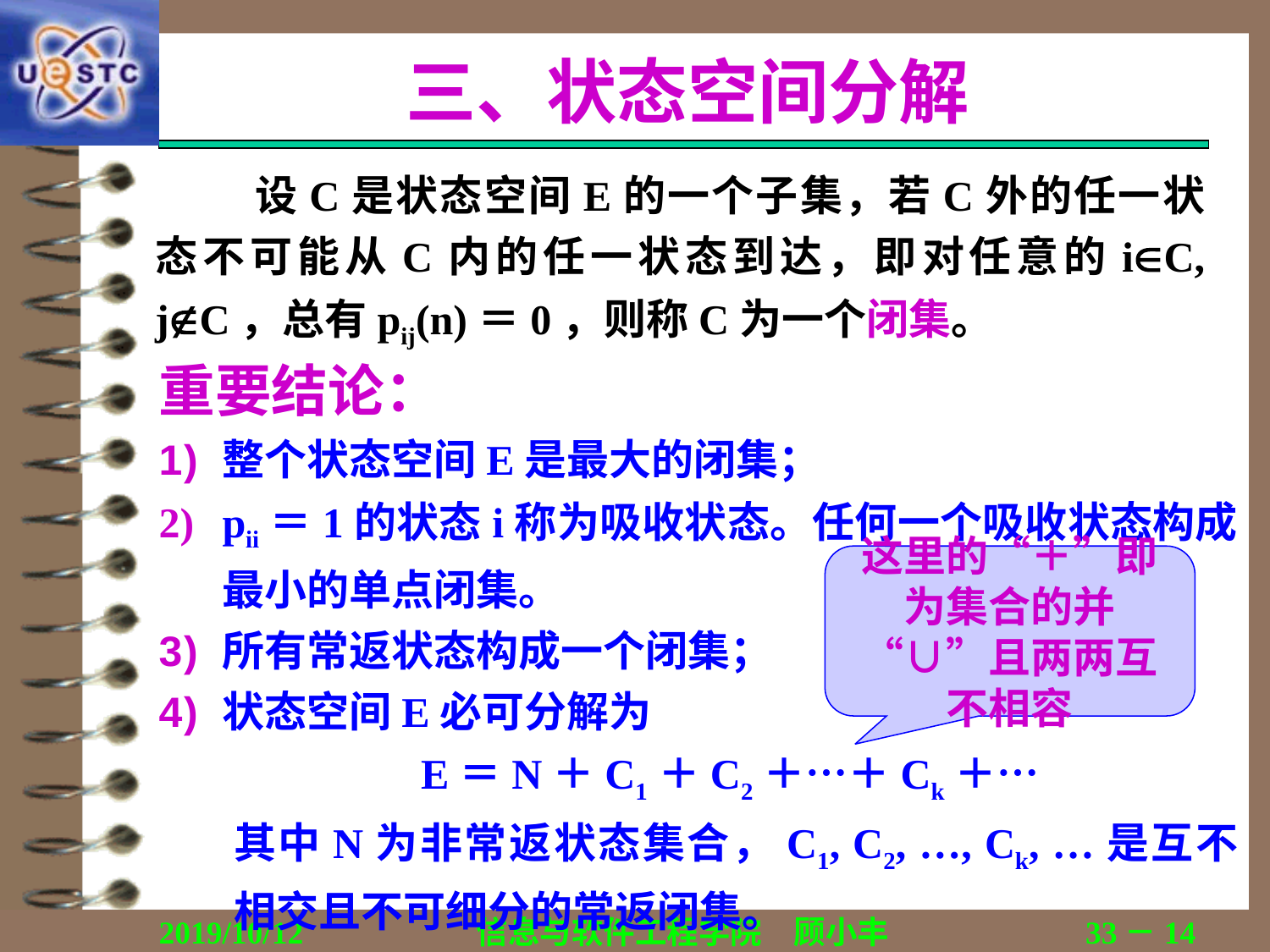

# 三、状态空间分解
设C是状态空间E的一个子集，若C外的任一状态不可能从C内的任一状态到达，即对任意的i∈C, j∉C，总有pij(n)＝0，则称C为一个闭集。
重要结论：
整个状态空间E是最大的闭集；
pii＝1的状态i称为吸收状态。任何一个吸收状态构成最小的单点闭集。
所有常返状态构成一个闭集；
状态空间E必可分解为
E＝N＋C1＋C2＋…＋Ck＋…
其中N为非常返状态集合，C1, C2, …, Ck, …是互不相交且不可细分的常返闭集。
这里的“＋”即为集合的并“∪”且两两互不相容
2019/10/12
信息与软件工程学院　顾小丰
33－14